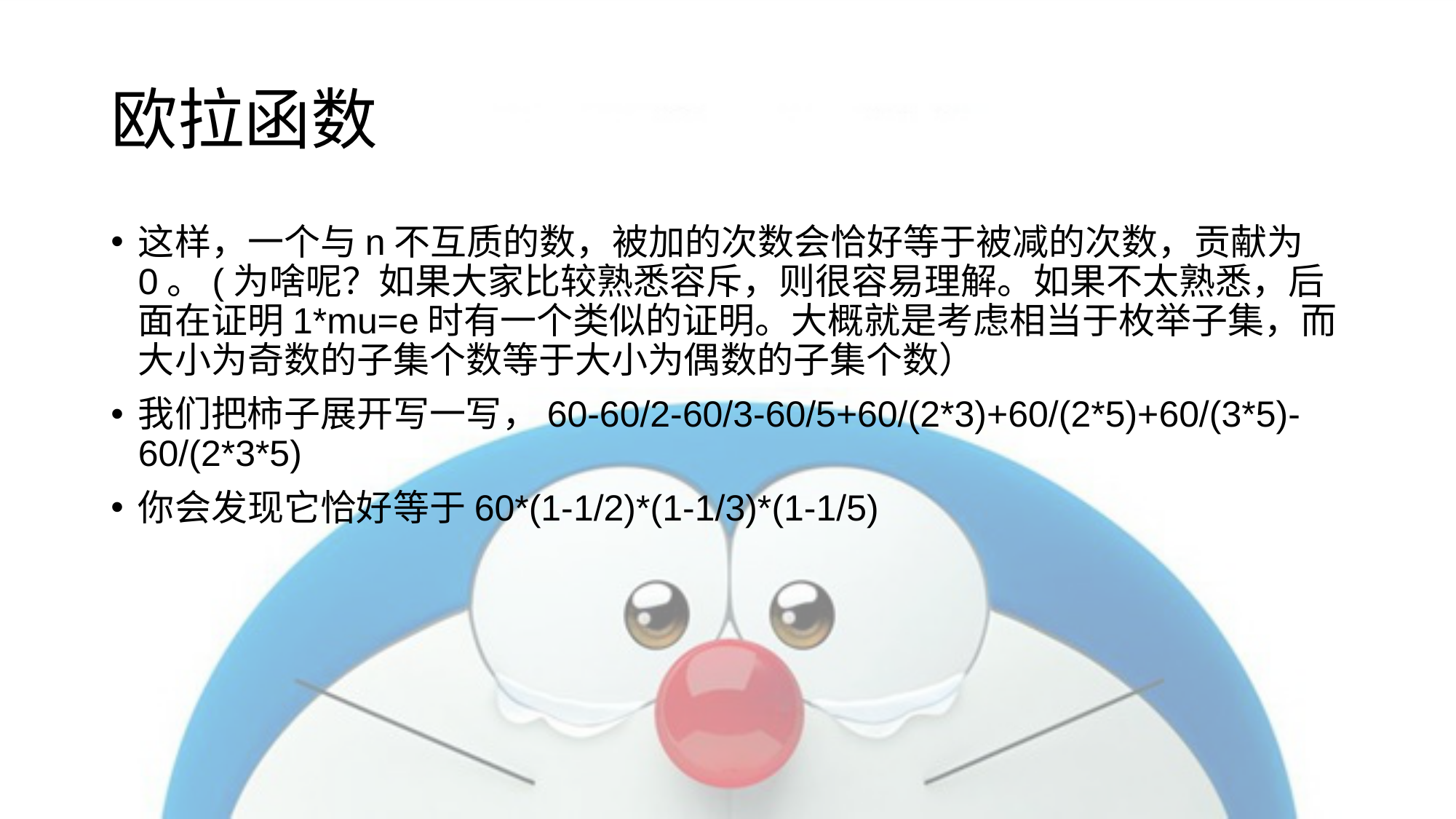

# 欧拉函数
这样，一个与n不互质的数，被加的次数会恰好等于被减的次数，贡献为0。(为啥呢？如果大家比较熟悉容斥，则很容易理解。如果不太熟悉，后面在证明1*mu=e时有一个类似的证明。大概就是考虑相当于枚举子集，而大小为奇数的子集个数等于大小为偶数的子集个数）
我们把柿子展开写一写，60-60/2-60/3-60/5+60/(2*3)+60/(2*5)+60/(3*5)-60/(2*3*5)
你会发现它恰好等于60*(1-1/2)*(1-1/3)*(1-1/5)